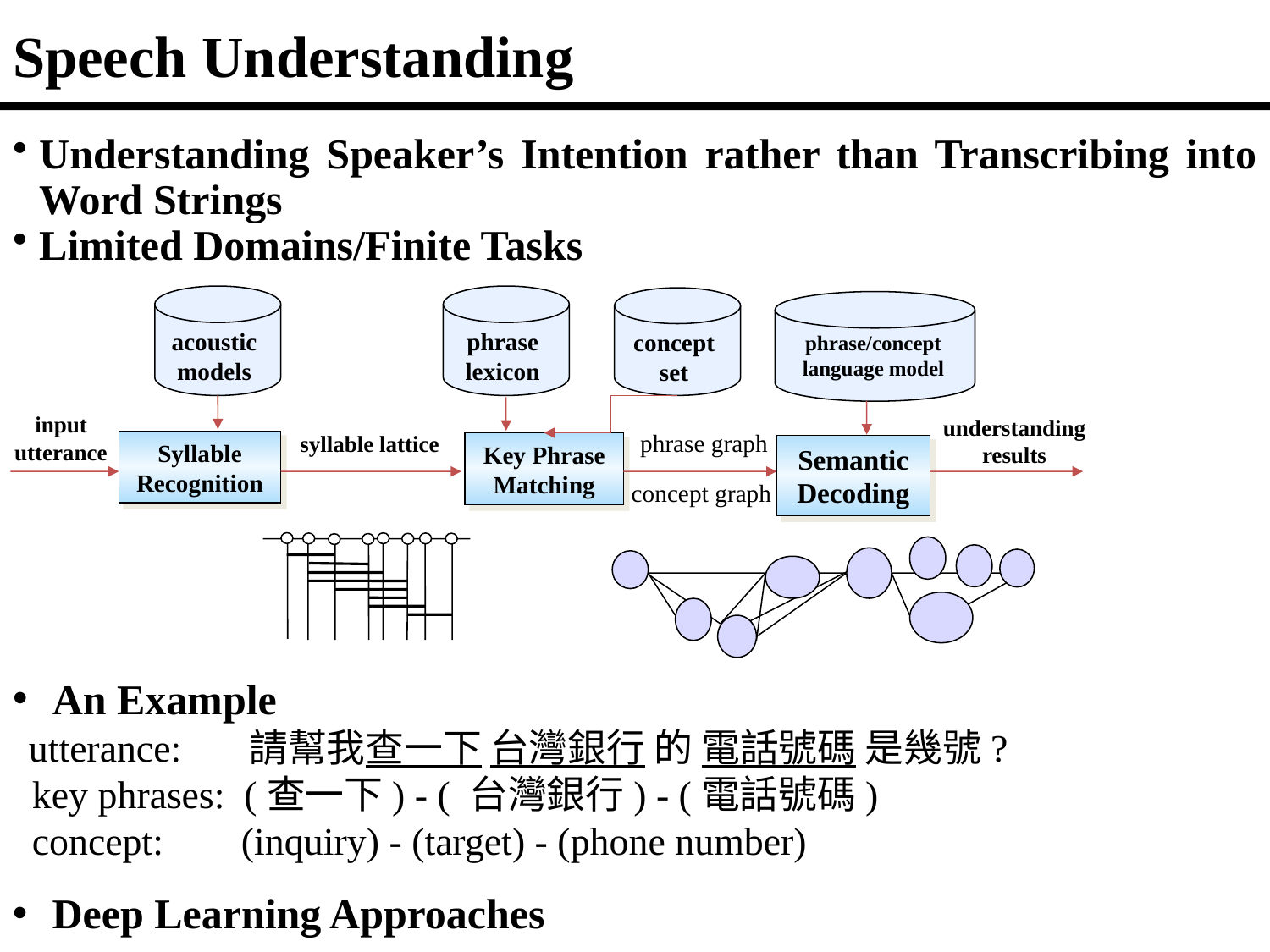

Speech Understanding

Understanding Speaker’s Intention rather than Transcribing into Word Strings
Limited Domains/Finite Tasks

acoustic models
phrase lexicon
concept set
phrase/concept language model

input utterance
understanding results
phrase graph
syllable lattice
Syllable Recognition
Key Phrase Matching
Semantic Decoding

concept graph

An Example
  utterance:      請幫我查一下 台灣銀行 的 電話號碼 是幾號?
  key phrases:  (查一下) - ( 台灣銀行) - (電話號碼)
  concept:        (inquiry) - (target) - (phone number)

Deep Learning Approaches